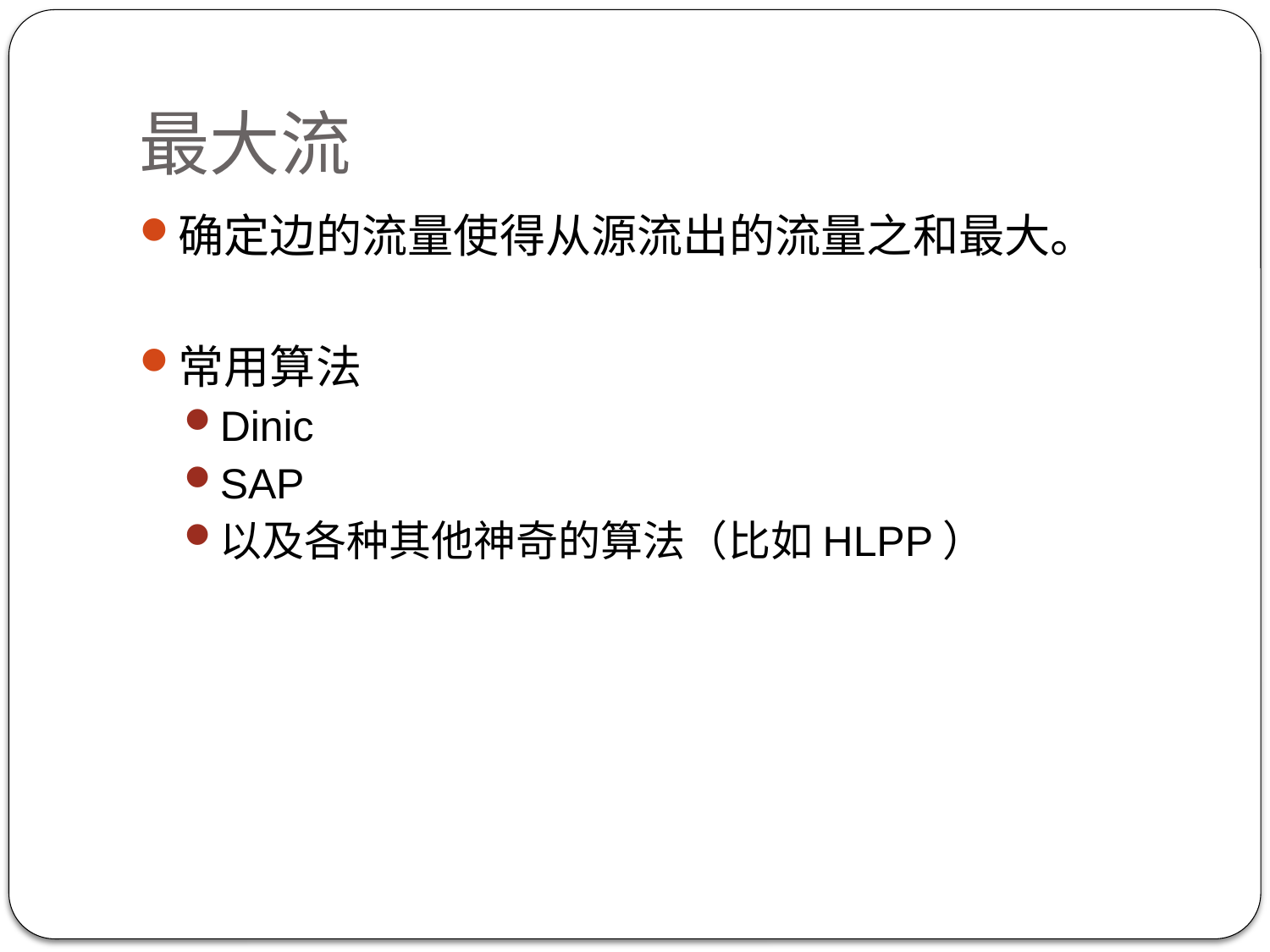

# 最大流
确定边的流量使得从源流出的流量之和最大。

常用算法
Dinic
SAP
以及各种其他神奇的算法（比如HLPP）